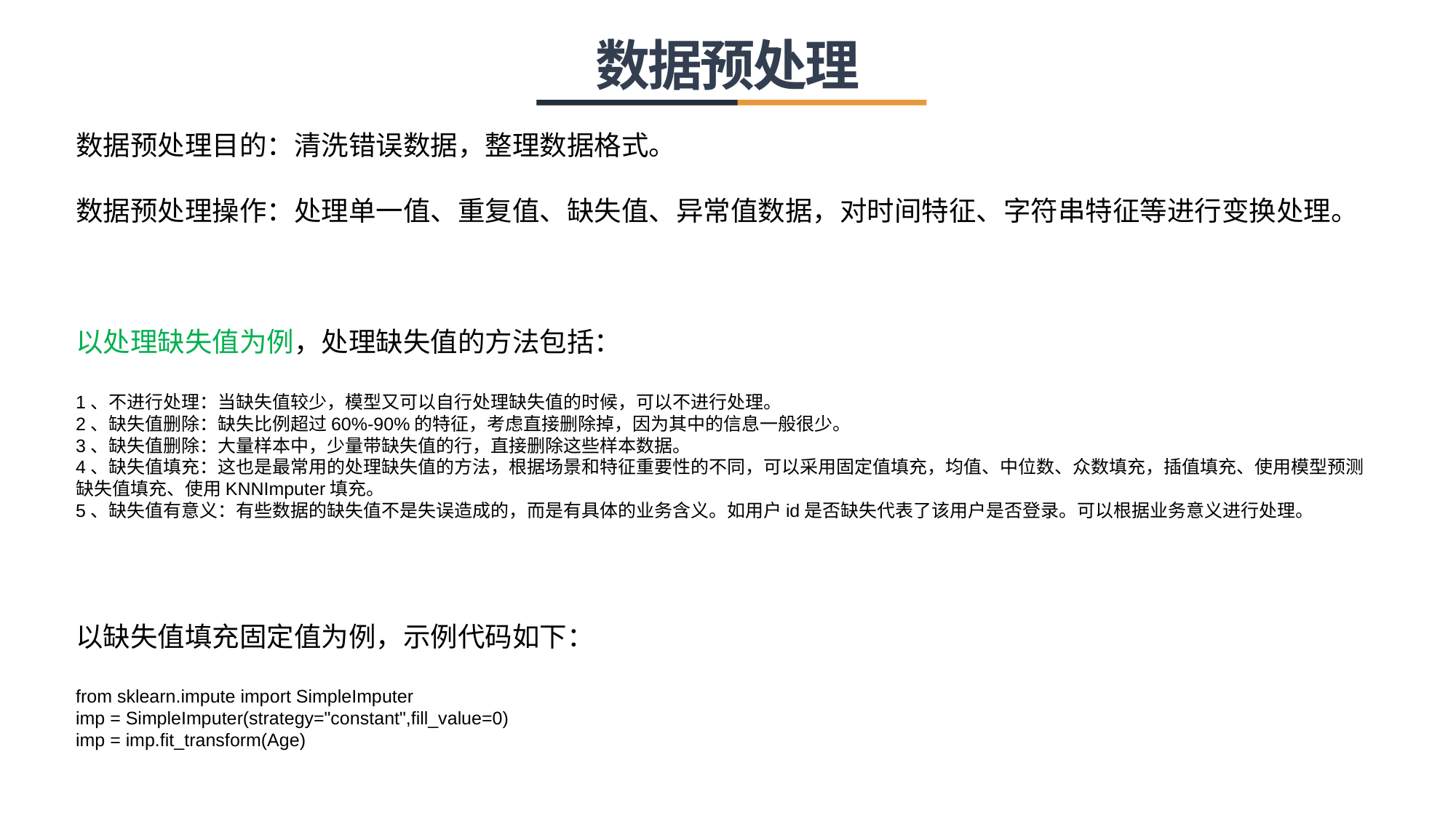

数据预处理

数据预处理目的：清洗错误数据，整理数据格式。

数据预处理操作：处理单一值、重复值、缺失值、异常值数据，对时间特征、字符串特征等进行变换处理。

以处理缺失值为例，处理缺失值的方法包括：

1、不进行处理：当缺失值较少，模型又可以自行处理缺失值的时候，可以不进行处理。
2、缺失值删除：缺失比例超过60%-90%的特征，考虑直接删除掉，因为其中的信息一般很少。
3、缺失值删除：大量样本中，少量带缺失值的行，直接删除这些样本数据。
4、缺失值填充：这也是最常用的处理缺失值的方法，根据场景和特征重要性的不同，可以采用固定值填充，均值、中位数、众数填充，插值填充、使用模型预测缺失值填充、使用KNNImputer填充。
5、缺失值有意义：有些数据的缺失值不是失误造成的，而是有具体的业务含义。如用户id是否缺失代表了该用户是否登录。可以根据业务意义进行处理。

以缺失值填充固定值为例，示例代码如下：

from sklearn.impute import SimpleImputer
imp = SimpleImputer(strategy="constant",fill_value=0)
imp = imp.fit_transform(Age)